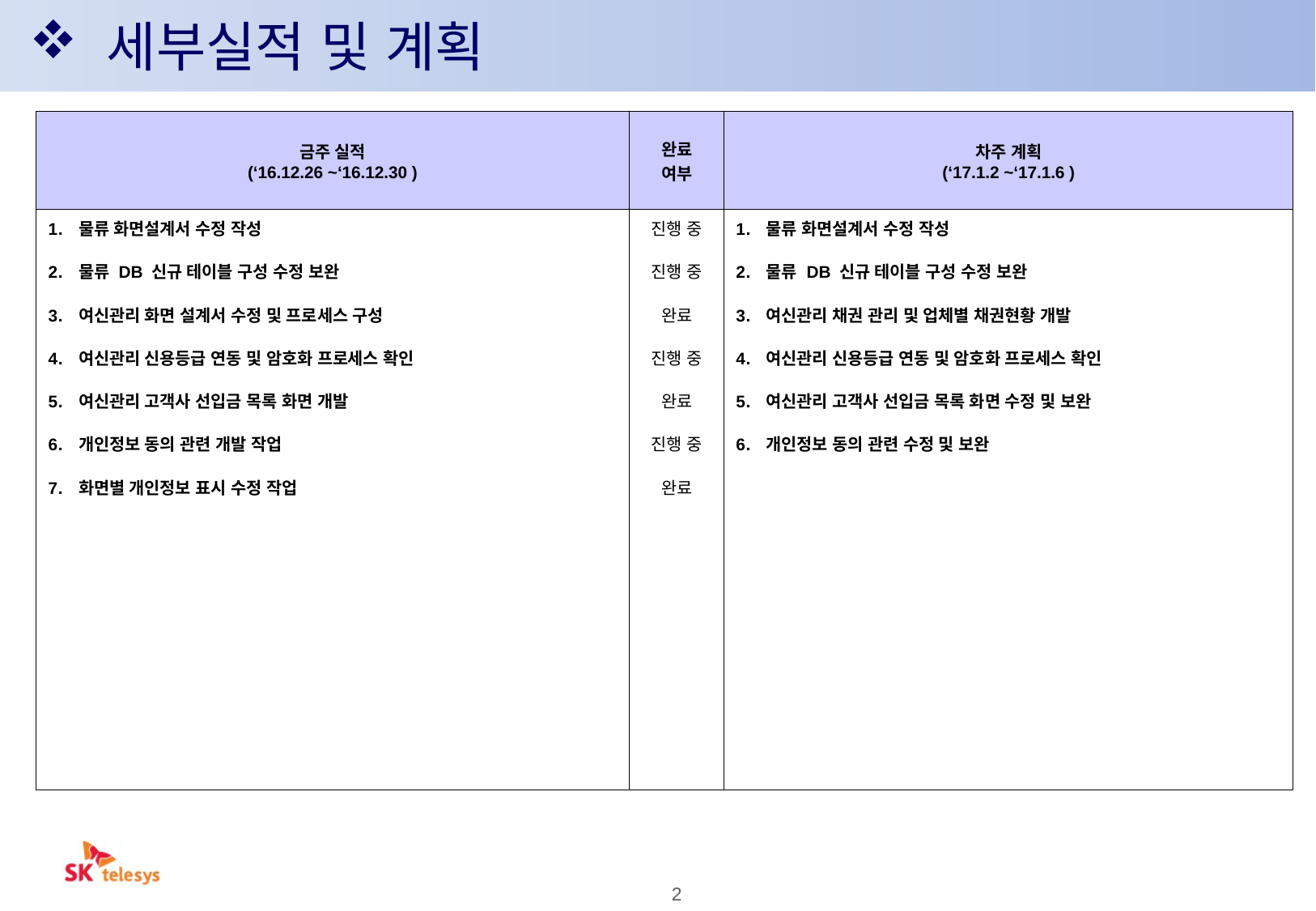

세부실적 및 계획
| 금주 실적 (‘16.12.26 ~‘16.12.30 ) | 완료 여부 | 차주 계획 (‘17.1.2 ~‘17.1.6 ) |
| --- | --- | --- |
| 물류 화면설계서 수정 작성 물류 DB 신규 테이블 구성 수정 보완 여신관리 화면 설계서 수정 및 프로세스 구성 여신관리 신용등급 연동 및 암호화 프로세스 확인 여신관리 고객사 선입금 목록 화면 개발 개인정보 동의 관련 개발 작업 화면별 개인정보 표시 수정 작업 | 진행 중 진행 중 완료 진행 중 완료 진행 중 완료 | 물류 화면설계서 수정 작성 물류 DB 신규 테이블 구성 수정 보완 여신관리 채권 관리 및 업체별 채권현황 개발 여신관리 신용등급 연동 및 암호화 프로세스 확인 여신관리 고객사 선입금 목록 화면 수정 및 보완 개인정보 동의 관련 수정 및 보완 |